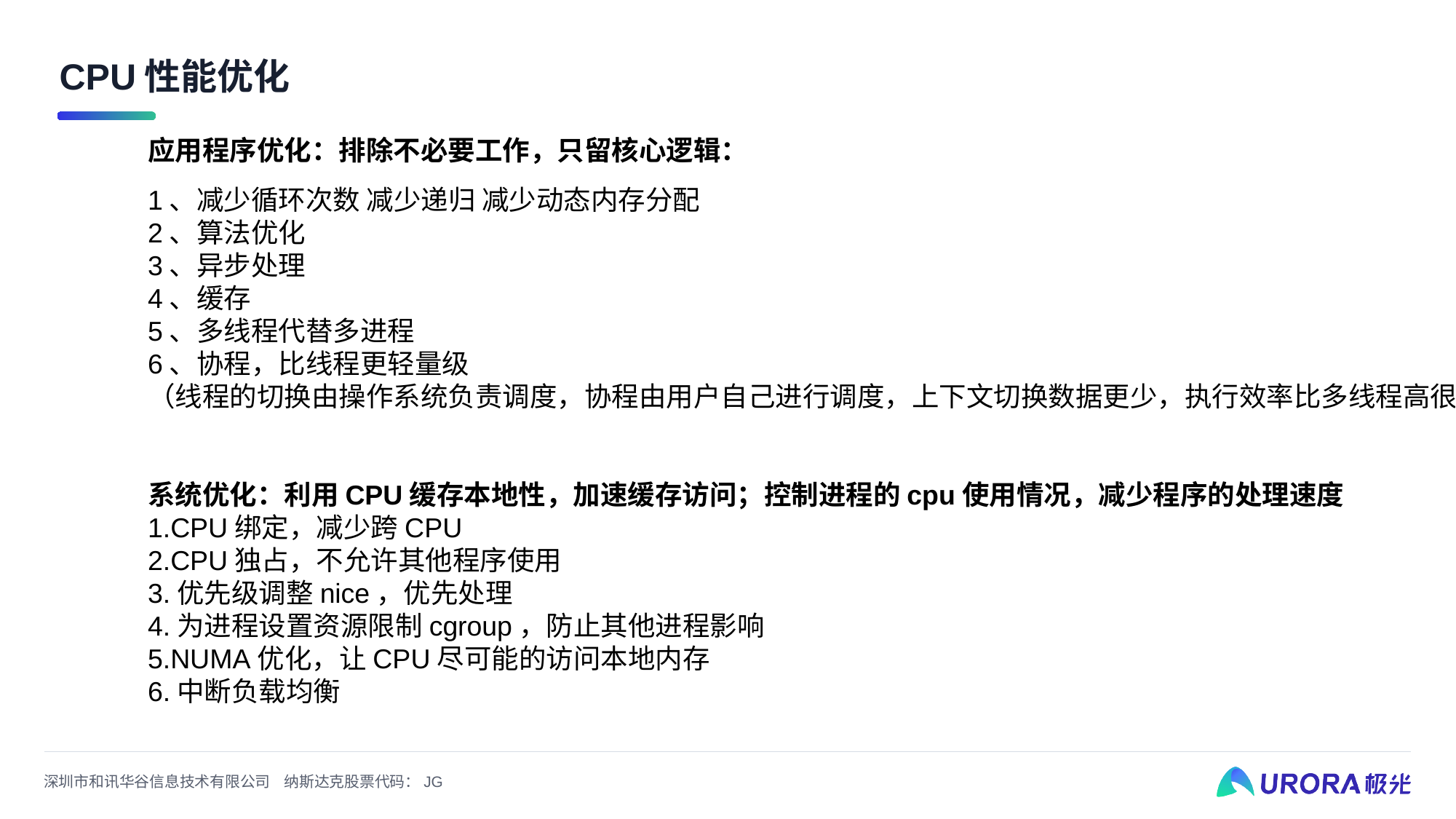

# CPU性能优化
应用程序优化：排除不必要工作，只留核心逻辑：
1、减少循环次数 减少递归 减少动态内存分配
2、算法优化
3、异步处理
4、缓存
5、多线程代替多进程
6、协程，比线程更轻量级
（线程的切换由操作系统负责调度，协程由用户自己进行调度，上下文切换数据更少，执行效率比多线程高很多。）

系统优化：利用CPU缓存本地性，加速缓存访问；控制进程的cpu使用情况，减少程序的处理速度
1.CPU绑定，减少跨CPU
2.CPU独占，不允许其他程序使用
3.优先级调整nice，优先处理
4.为进程设置资源限制cgroup，防止其他进程影响
5.NUMA优化，让CPU尽可能的访问本地内存
6.中断负载均衡